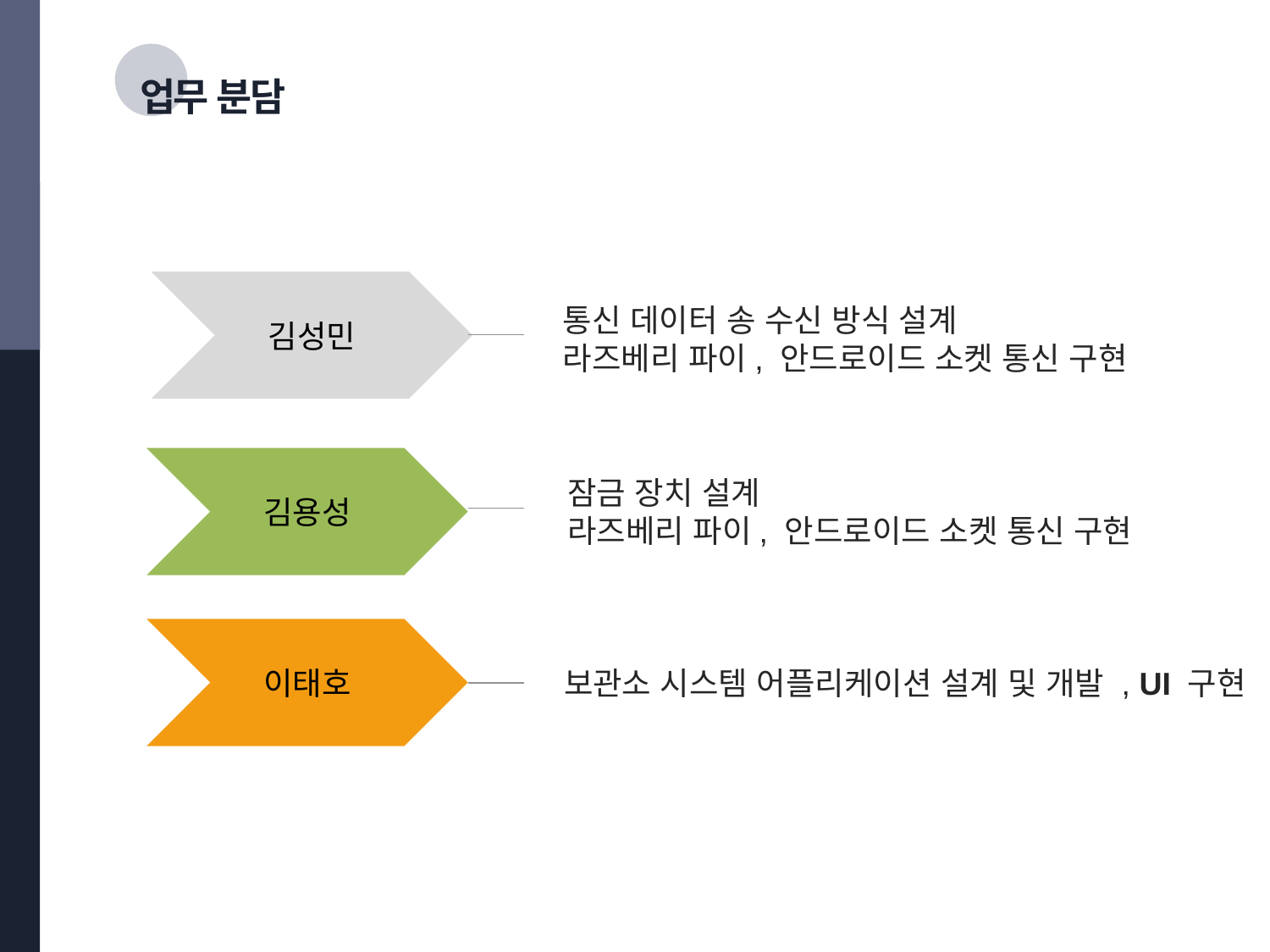

업무 분담

김성민
통신 데이터 송 수신 방식 설계
라즈베리 파이, 안드로이드 소켓 통신 구현
김용성
잠금 장치 설계
라즈베리 파이, 안드로이드 소켓 통신 구현

이태호
보관소 시스템 어플리케이션 설계 및 개발 , UI 구현